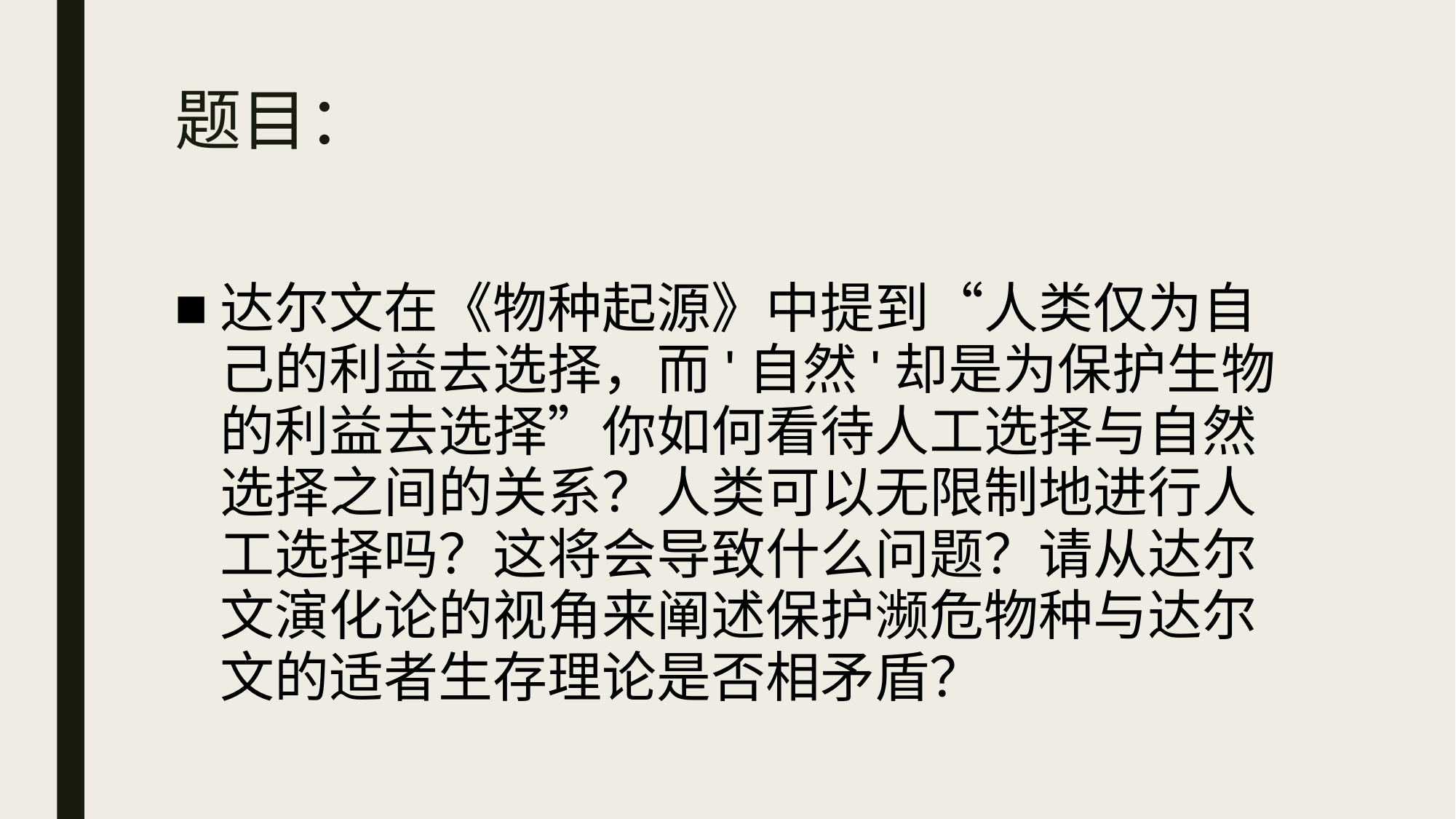

# 题目：
达尔文在《物种起源》中提到“人类仅为自己的利益去选择，而'自然'却是为保护生物的利益去选择”你如何看待人工选择与自然选择之间的关系？人类可以无限制地进行人工选择吗？这将会导致什么问题？请从达尔文演化论的视角来阐述保护濒危物种与达尔文的适者生存理论是否相矛盾？